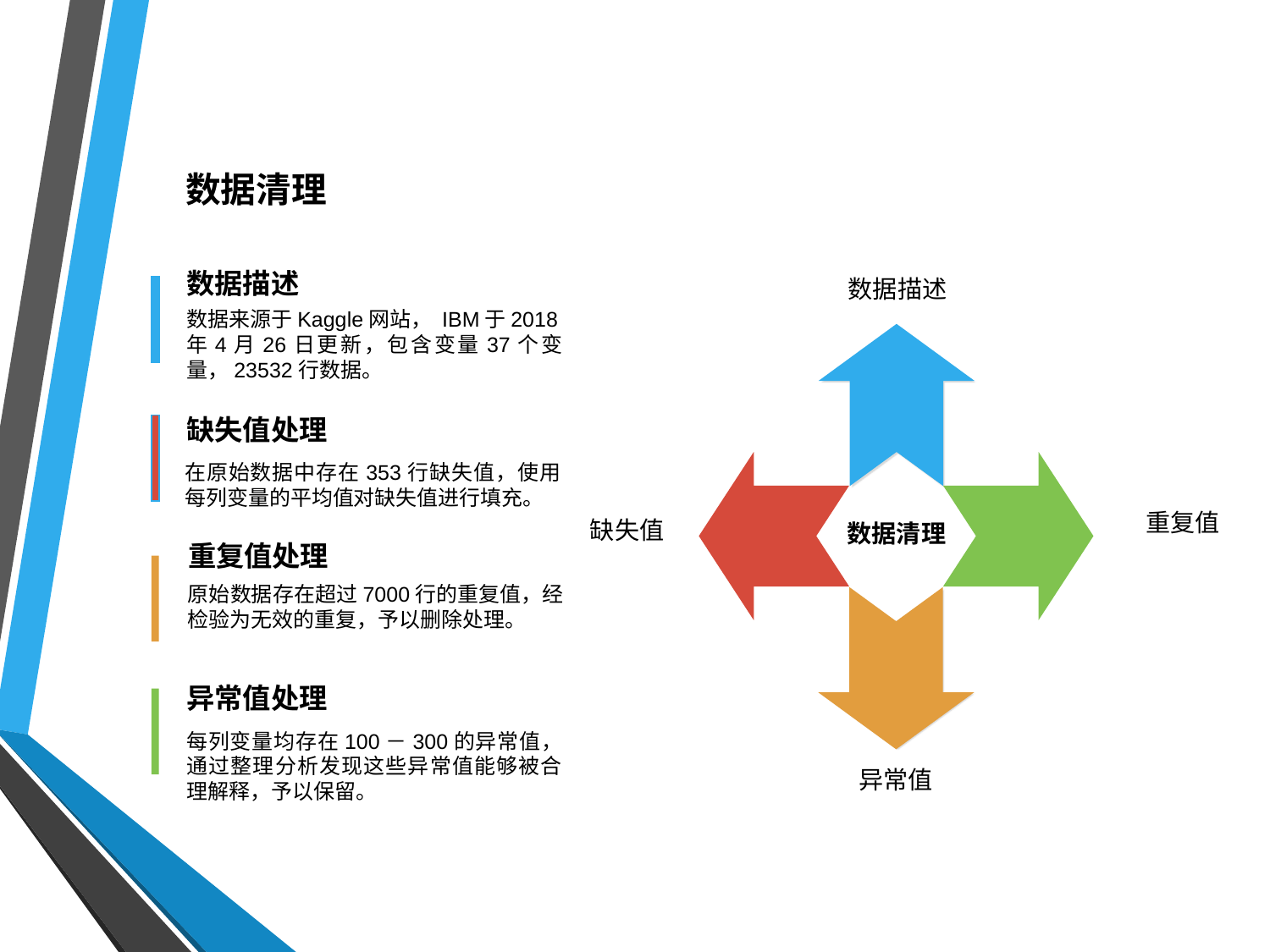

数据清理
数据描述
数据来源于Kaggle网站， IBM于2018年4月26日更新，包含变量37个变量，23532行数据。

缺失值处理

在原始数据中存在353行缺失值，使用每列变量的平均值对缺失值进行填充。

重复值处理
原始数据存在超过7000行的重复值，经检验为无效的重复，予以删除处理。

异常值处理
每列变量均存在100－300的异常值，通过整理分析发现这些异常值能够被合理解释，予以保留。

数据描述

重复值
缺失值
数据清理

异常值